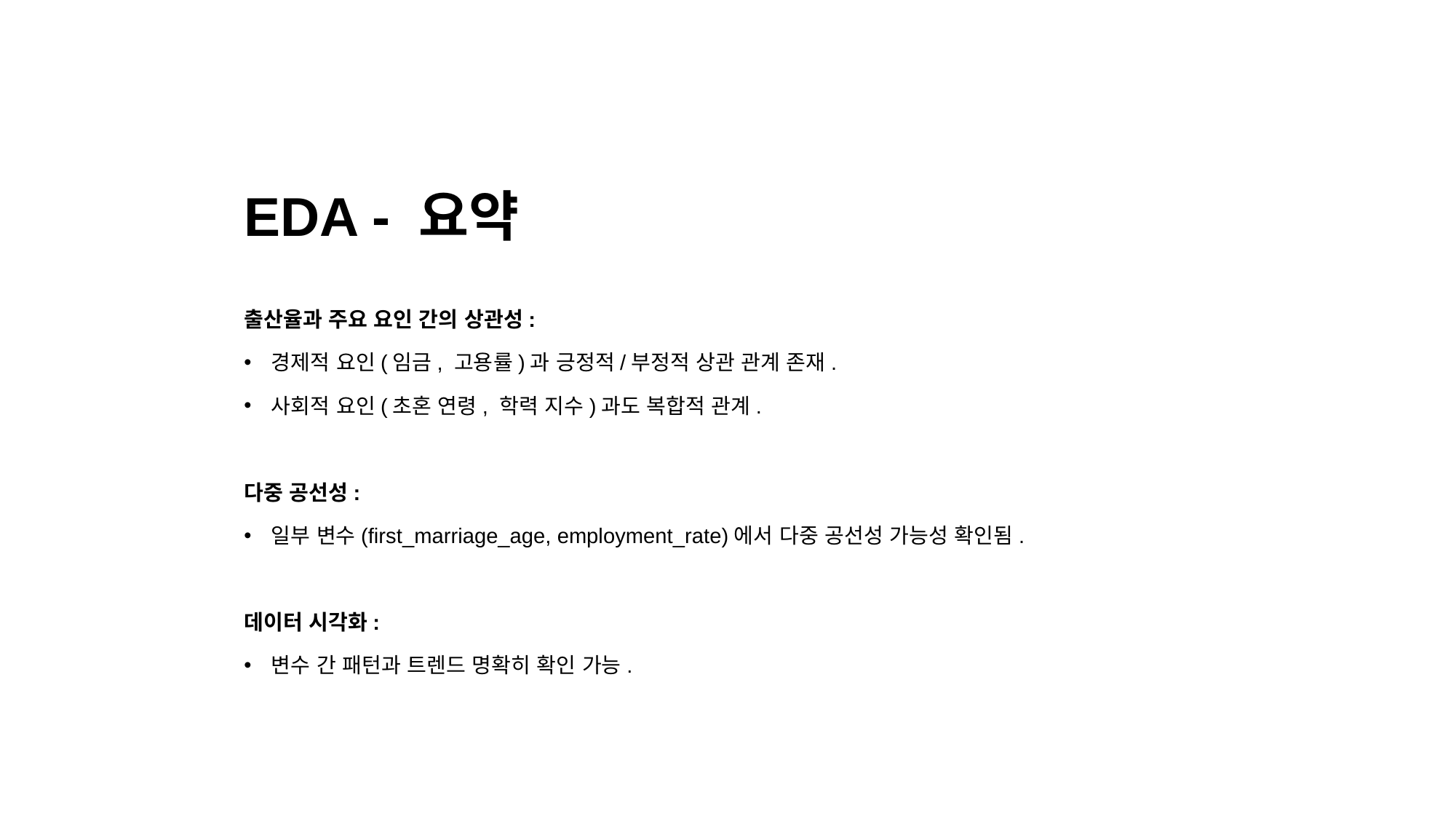

# EDA - 요약
출산율과 주요 요인 간의 상관성:
경제적 요인(임금, 고용률)과 긍정적/부정적 상관 관계 존재.
사회적 요인(초혼 연령, 학력 지수)과도 복합적 관계.

다중 공선성:
일부 변수(first_marriage_age, employment_rate)에서 다중 공선성 가능성 확인됨.

데이터 시각화:
변수 간 패턴과 트렌드 명확히 확인 가능.